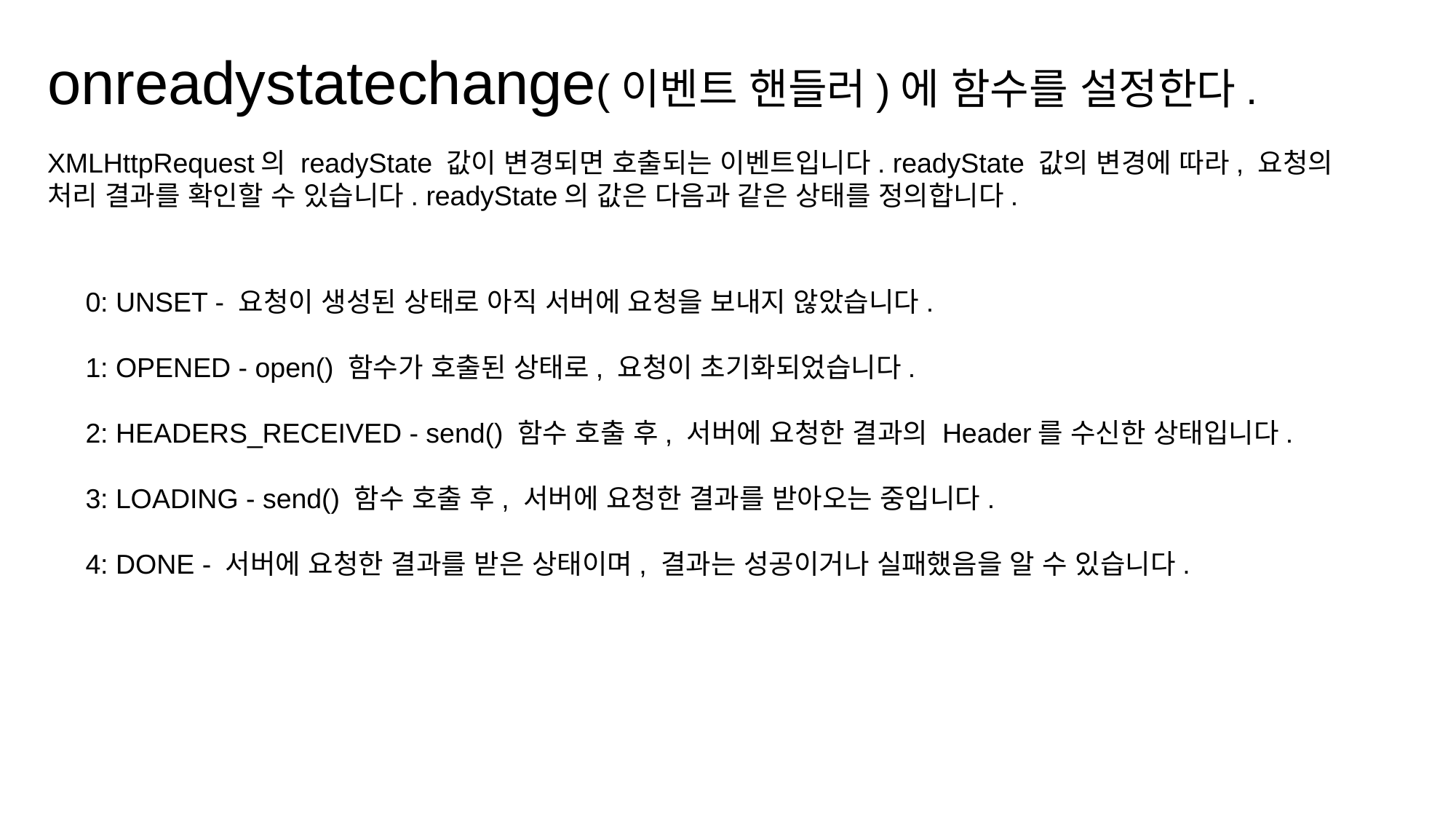

onreadystatechange(이벤트 핸들러)에 함수를 설정한다.
XMLHttpRequest의 readyState 값이 변경되면 호출되는 이벤트입니다. readyState 값의 변경에 따라, 요청의 처리 결과를 확인할 수 있습니다. readyState의 값은 다음과 같은 상태를 정의합니다.
0: UNSET - 요청이 생성된 상태로 아직 서버에 요청을 보내지 않았습니다.

1: OPENED - open() 함수가 호출된 상태로, 요청이 초기화되었습니다.

2: HEADERS_RECEIVED - send() 함수 호출 후, 서버에 요청한 결과의 Header를 수신한 상태입니다.

3: LOADING - send() 함수 호출 후, 서버에 요청한 결과를 받아오는 중입니다.

4: DONE - 서버에 요청한 결과를 받은 상태이며, 결과는 성공이거나 실패했음을 알 수 있습니다.